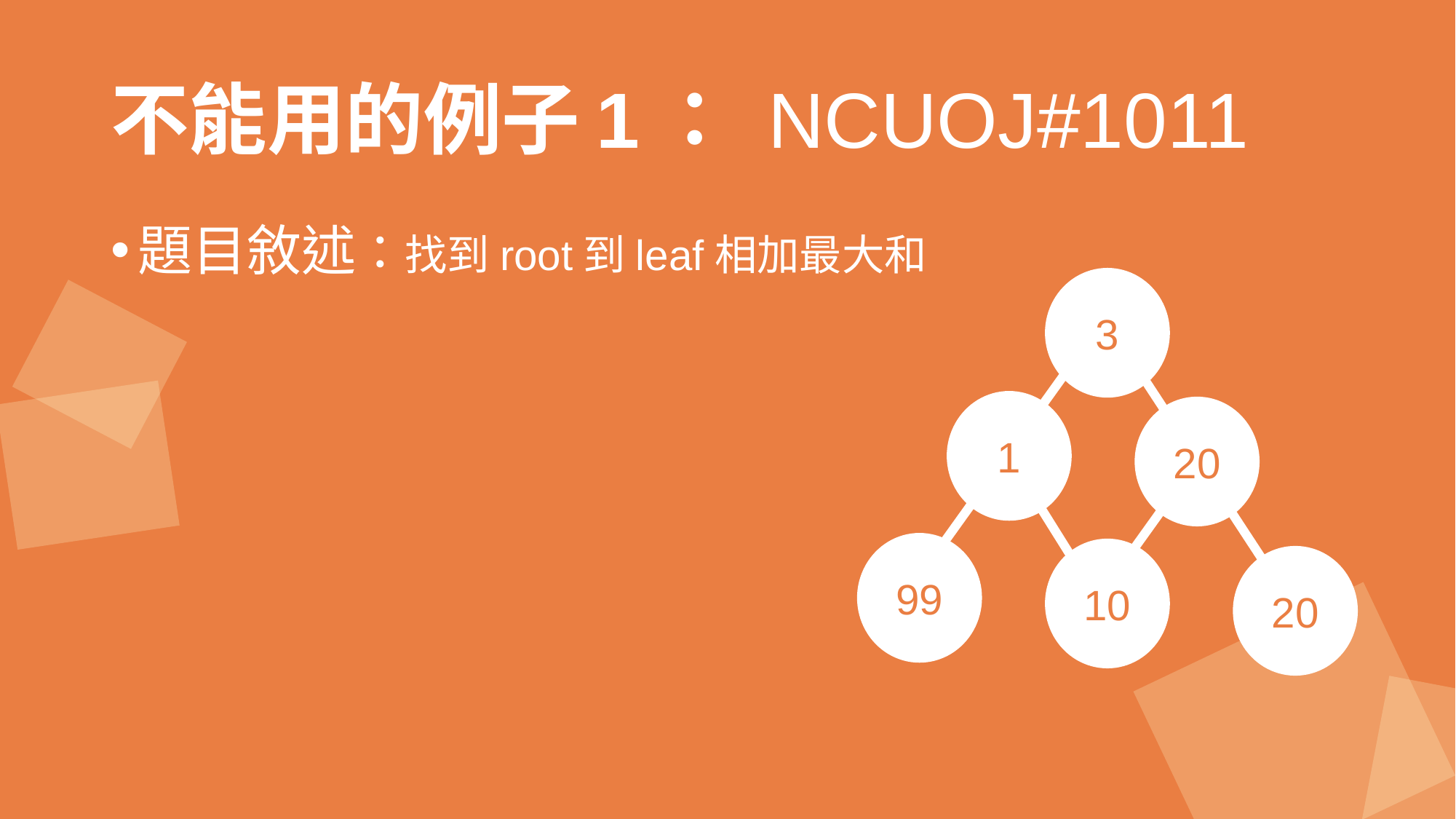

# 不能用的例子1： NCUOJ#1011
題目敘述：找到root到leaf相加最大和
3

1

20
99
10
20